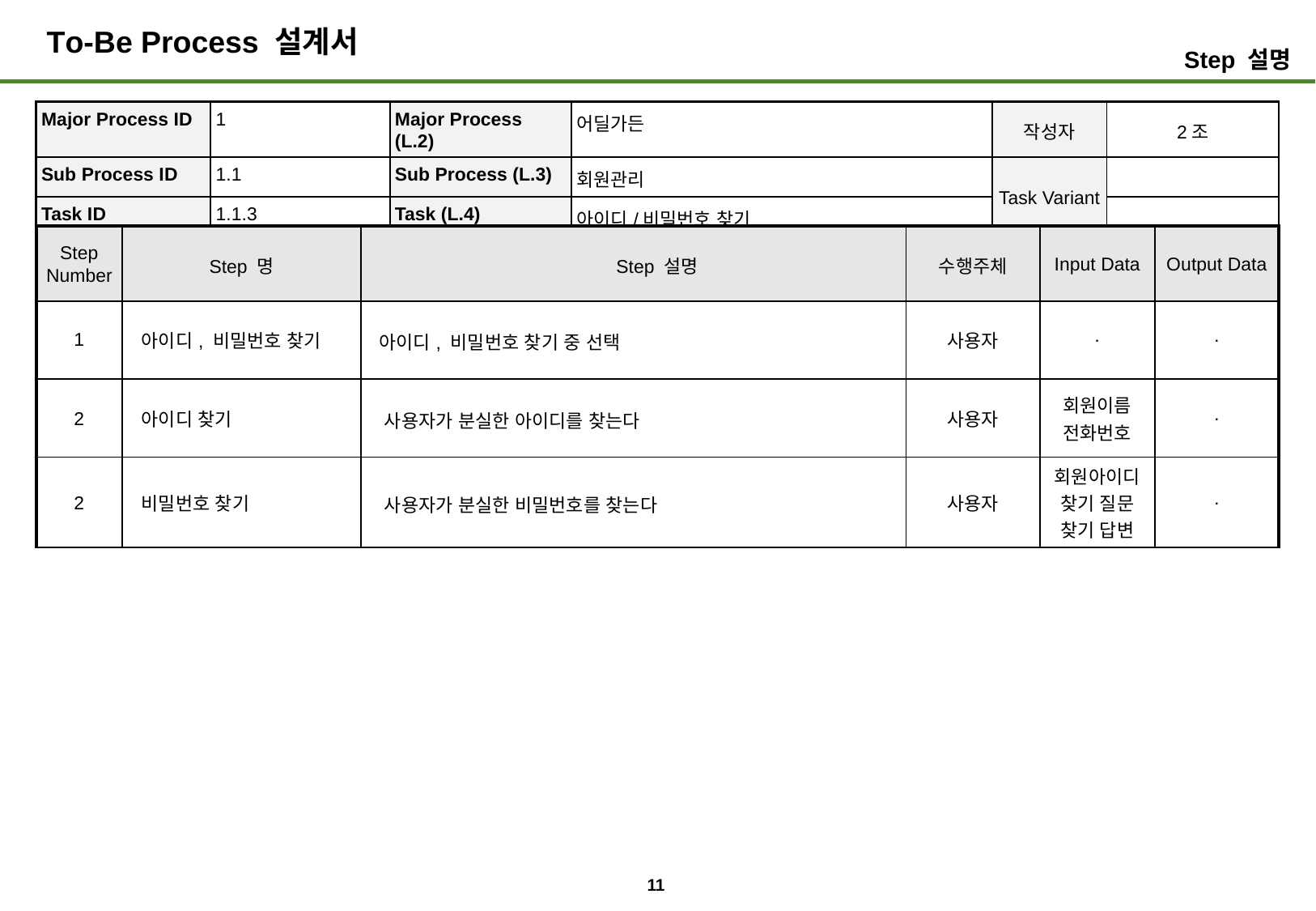

# To-Be Process 설계서
Step 설명
| Major Process ID | 1 | Major Process (L.2) | 어딜가든 | 작성자 | 2조 |
| --- | --- | --- | --- | --- | --- |
| Sub Process ID | 1.1 | Sub Process (L.3) | 회원관리 | Task Variant |  |
| Task ID | 1.1.3 | Task (L.4) | 아이디/비밀번호 찾기 |  |  |
| Step Number | Step 명 | Step 설명 | 수행주체 | Input Data | Output Data |
| --- | --- | --- | --- | --- | --- |
| 1 | 아이디, 비밀번호 찾기 | 아이디, 비밀번호 찾기 중 선택 | 사용자 | · | · |
| 2 | 아이디 찾기 | 사용자가 분실한 아이디를 찾는다 | 사용자 | 회원이름 전화번호 | · |
| 2 | 비밀번호 찾기 | 사용자가 분실한 비밀번호를 찾는다 | 사용자 | 회원아이디 찾기 질문 찾기 답변 | · |